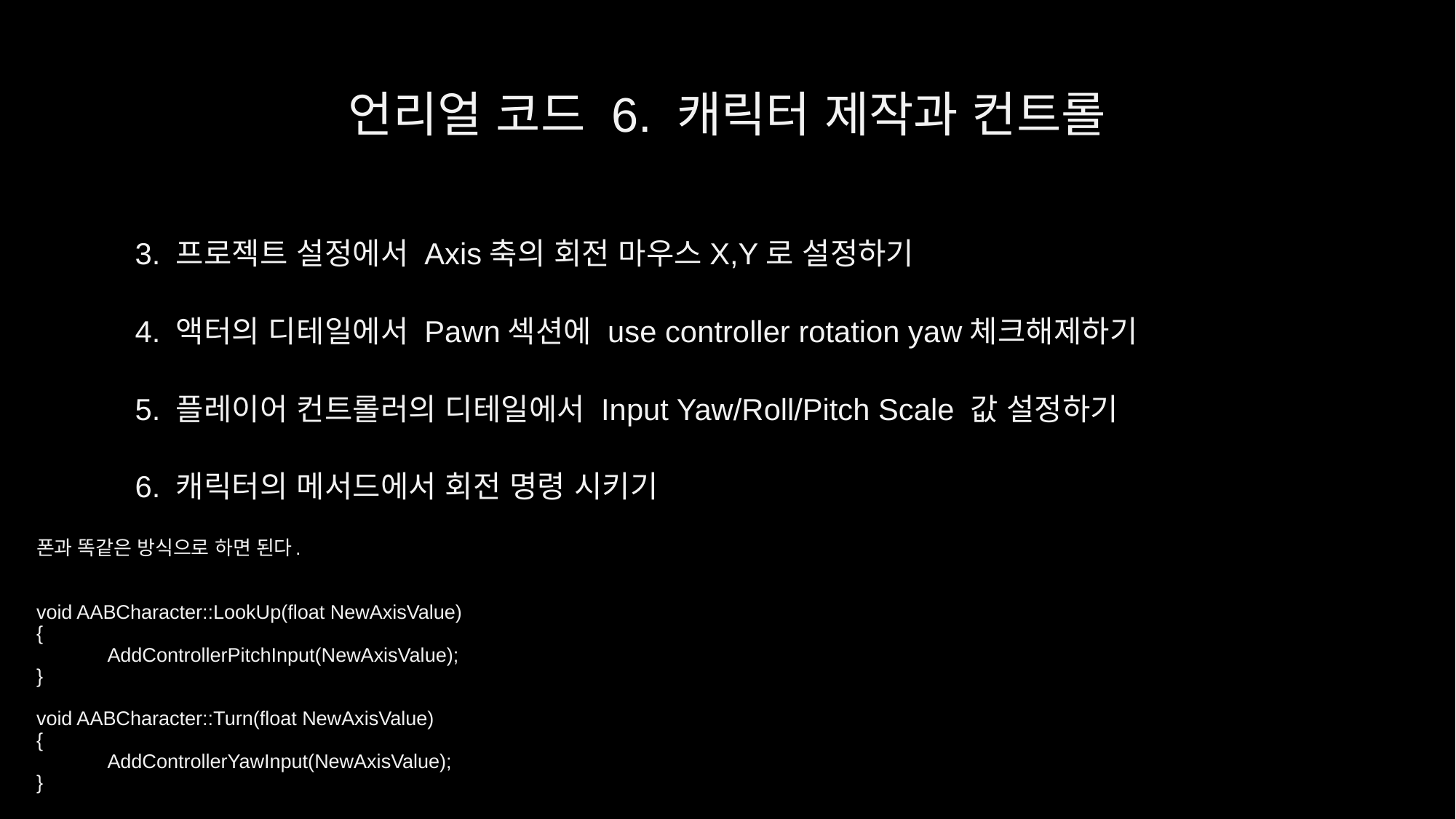

# 언리얼 코드 6. 캐릭터 제작과 컨트롤
3. 프로젝트 설정에서 Axis축의 회전 마우스X,Y로 설정하기
4. 액터의 디테일에서 Pawn섹션에 use controller rotation yaw체크해제하기
5. 플레이어 컨트롤러의 디테일에서 Input Yaw/Roll/Pitch Scale 값 설정하기
6. 캐릭터의 메서드에서 회전 명령 시키기
폰과 똑같은 방식으로 하면 된다.

void AABCharacter::LookUp(float NewAxisValue)
{
	AddControllerPitchInput(NewAxisValue);
}

void AABCharacter::Turn(float NewAxisValue)
{
	AddControllerYawInput(NewAxisValue);
}